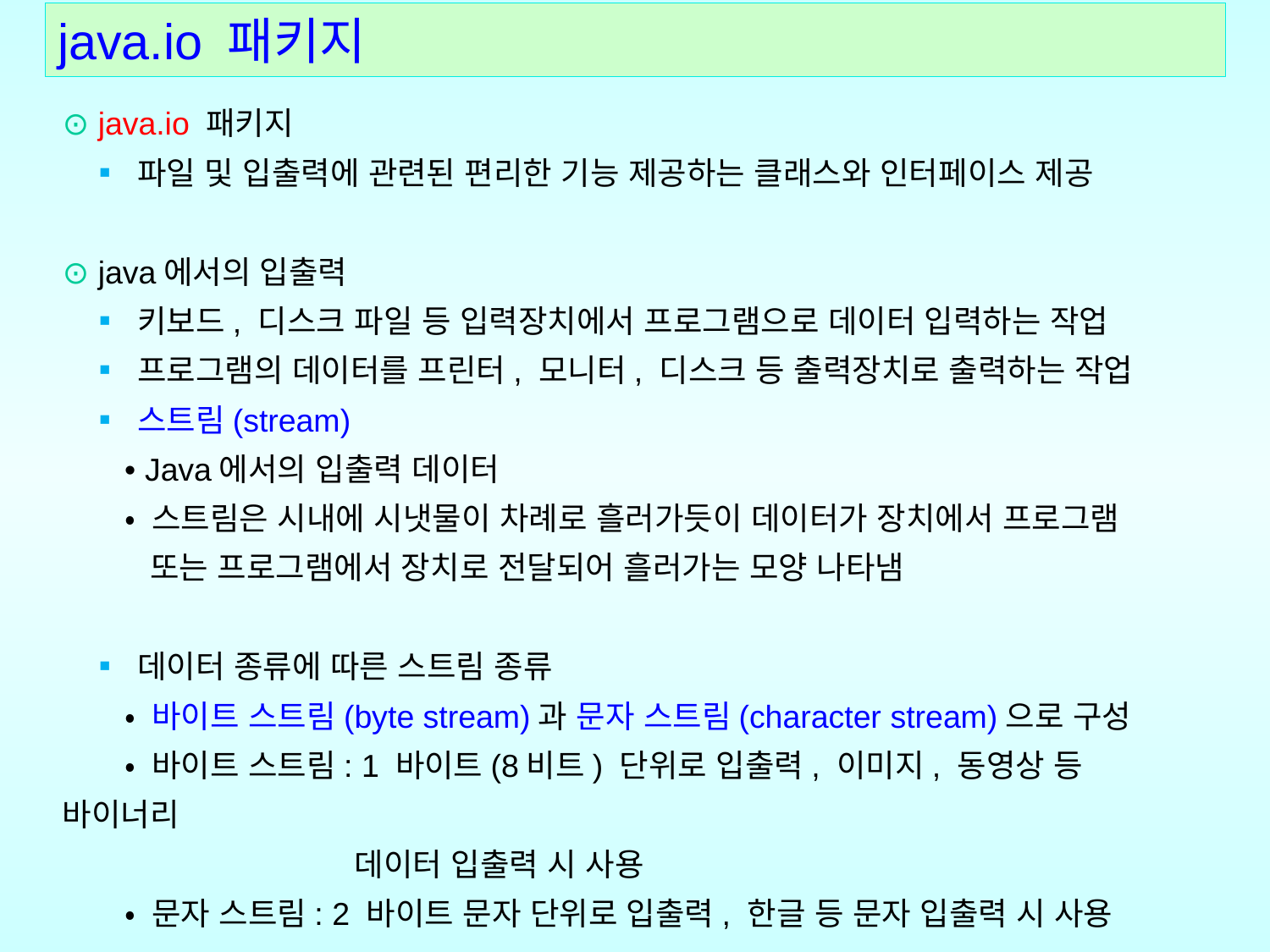

# java.io 패키지
⊙ java.io 패키지
   ▪ 파일 및 입출력에 관련된 편리한 기능 제공하는 클래스와 인터페이스 제공

⊙ java에서의 입출력
   ▪ 키보드, 디스크 파일 등 입력장치에서 프로그램으로 데이터 입력하는 작업
   ▪ 프로그램의 데이터를 프린터, 모니터, 디스크 등 출력장치로 출력하는 작업
   ▪ 스트림(stream)
       • Java에서의 입출력 데이터
       • 스트림은 시내에 시냇물이 차례로 흘러가듯이 데이터가 장치에서 프로그램
         또는 프로그램에서 장치로 전달되어 흘러가는 모양 나타냄

   ▪ 데이터 종류에 따른 스트림 종류
       • 바이트 스트림(byte stream)과 문자 스트림(character stream)으로 구성
       • 바이트 스트림: 1 바이트(8비트) 단위로 입출력, 이미지, 동영상 등 바이너리
                                데이터 입출력 시 사용
       • 문자 스트림: 2 바이트 문자 단위로 입출력, 한글 등 문자 입출력 시 사용